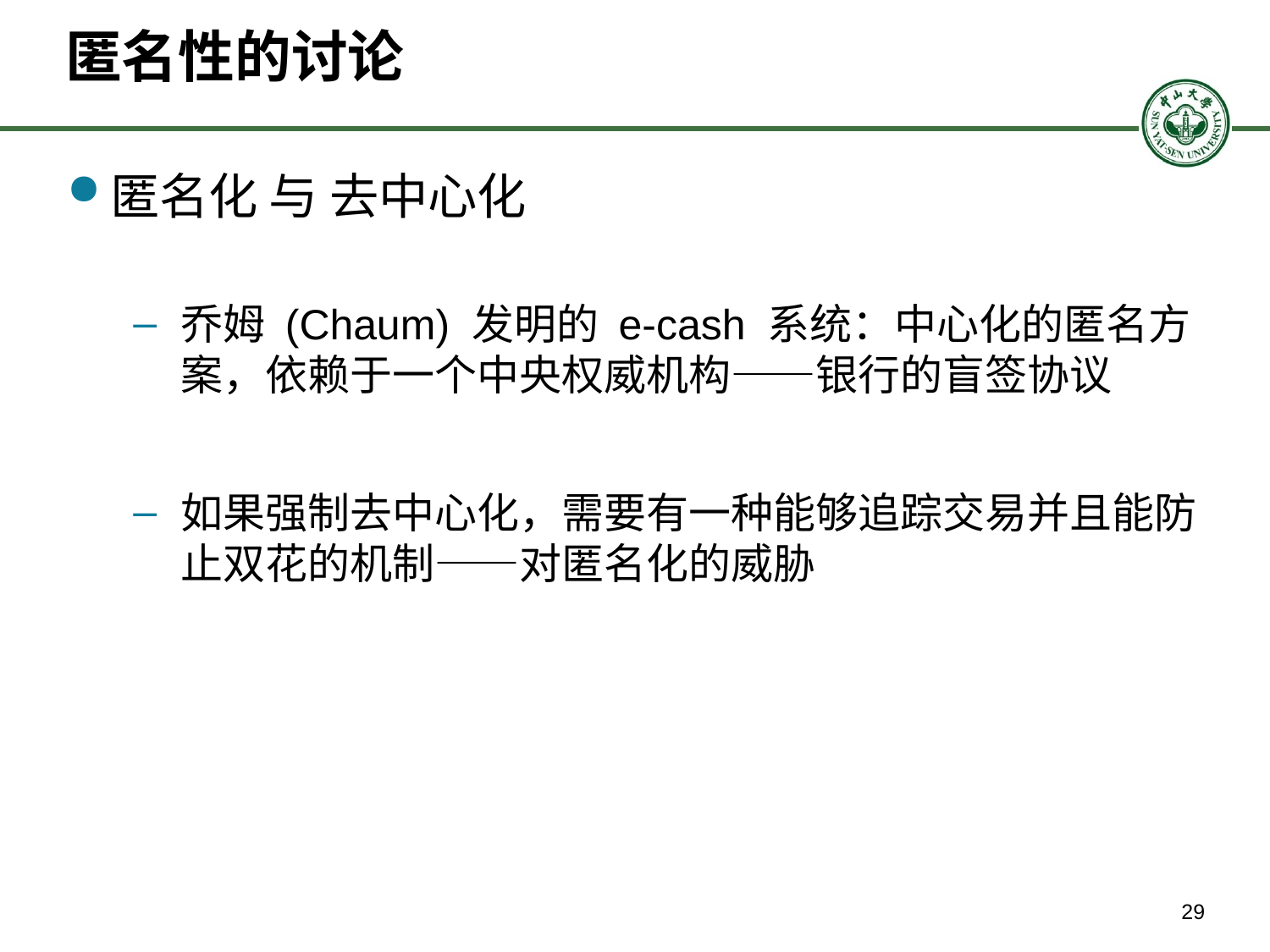

# 匿名性的讨论
匿名化 与 去中心化

乔姆 (Chaum) 发明的 e-cash 系统：中心化的匿名方案，依赖于一个中央权威机构——银行的盲签协议

如果强制去中心化，需要有一种能够追踪交易并且能防止双花的机制——对匿名化的威胁